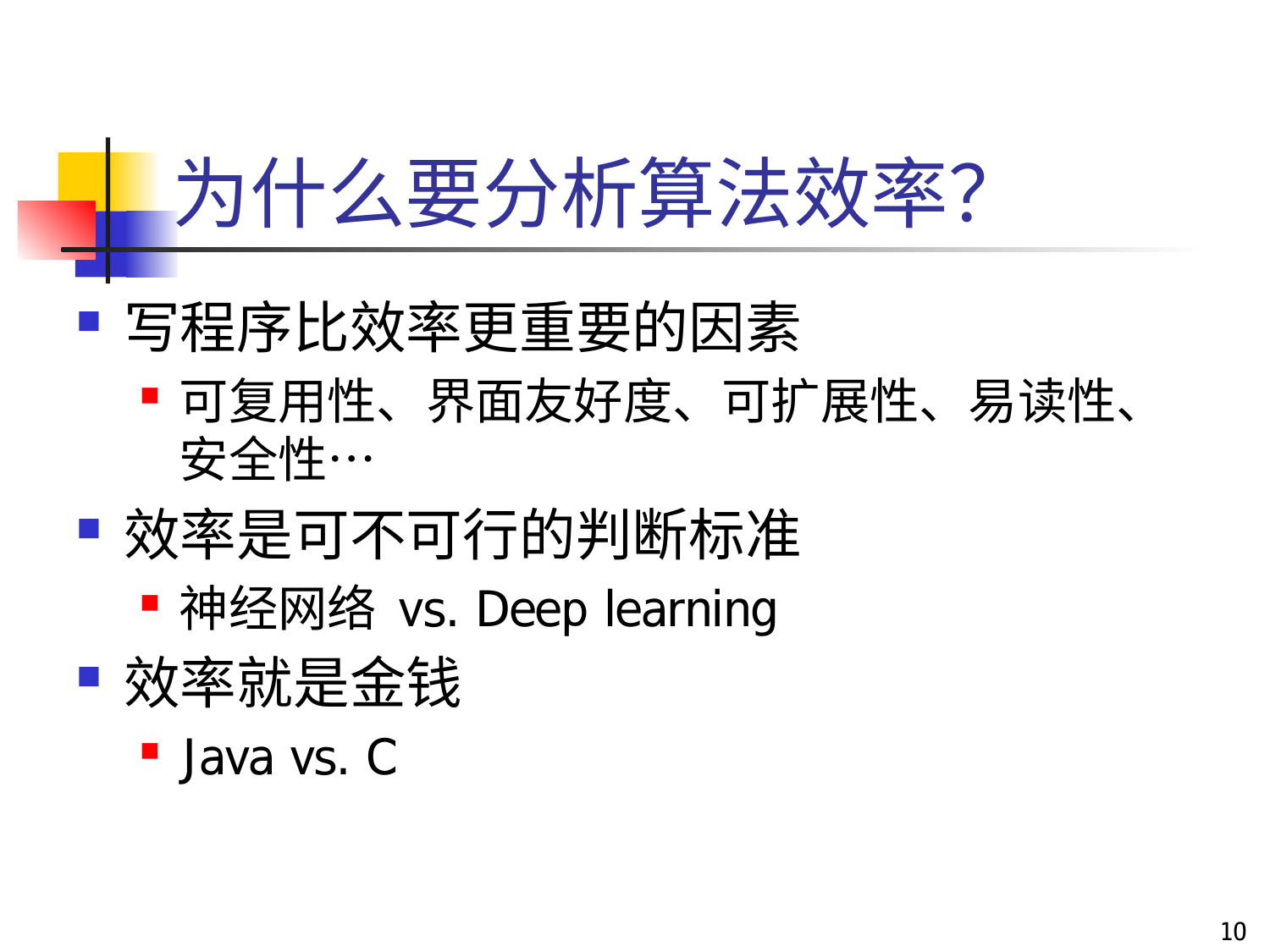

# 为什么要分析算法效率？
写程序比效率更重要的因素
可复用性、界面友好度、可扩展性、易读性、安全性…
效率是可不可行的判断标准
神经网络 vs. Deep learning
效率就是金钱
Java vs. C

10